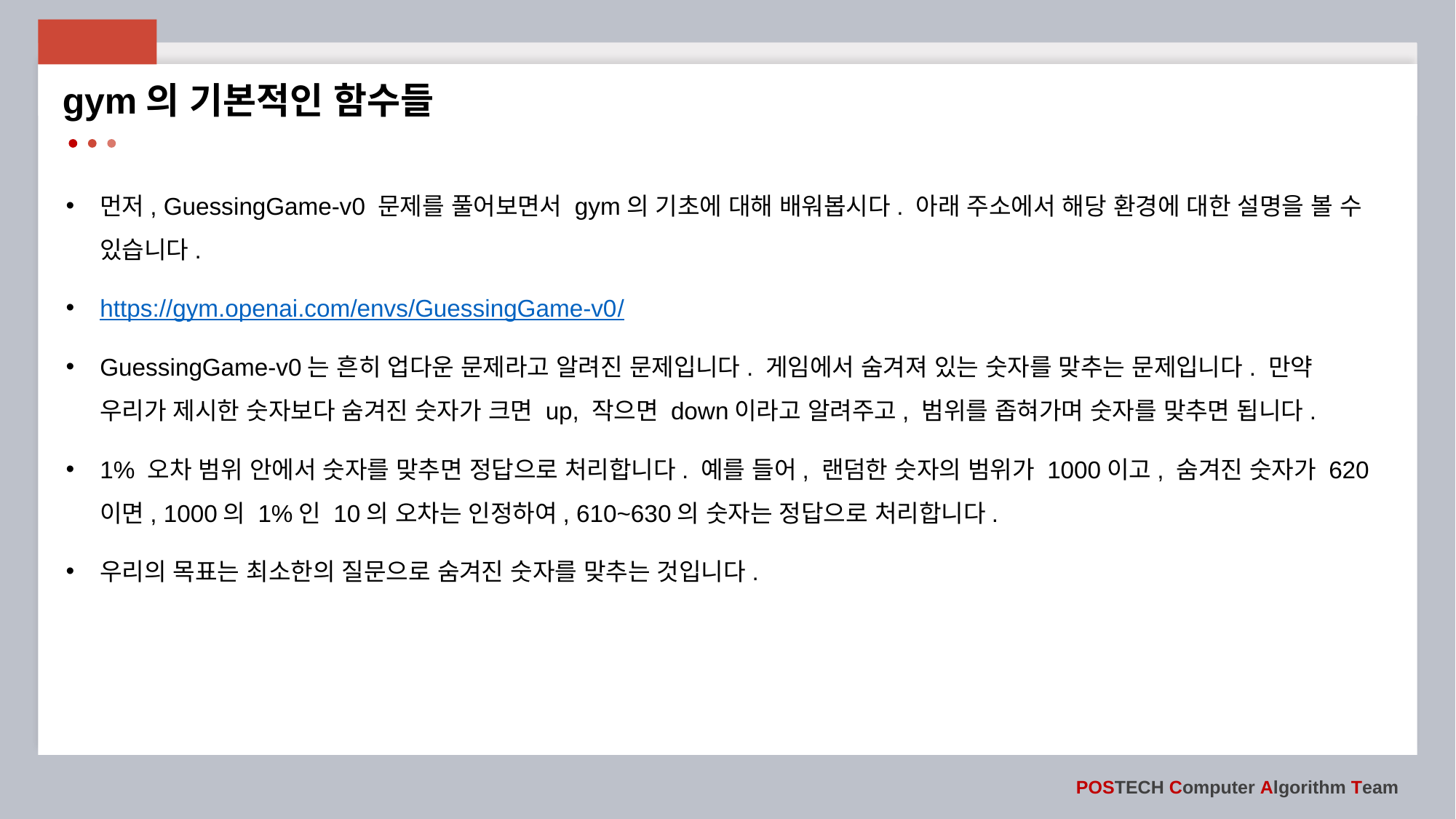

gym의 기본적인 함수들
먼저, GuessingGame-v0 문제를 풀어보면서 gym의 기초에 대해 배워봅시다. 아래 주소에서 해당 환경에 대한 설명을 볼 수 있습니다.
https://gym.openai.com/envs/GuessingGame-v0/
GuessingGame-v0는 흔히 업다운 문제라고 알려진 문제입니다. 게임에서 숨겨져 있는 숫자를 맞추는 문제입니다. 만약 우리가 제시한 숫자보다 숨겨진 숫자가 크면 up, 작으면 down이라고 알려주고, 범위를 좁혀가며 숫자를 맞추면 됩니다.
1% 오차 범위 안에서 숫자를 맞추면 정답으로 처리합니다. 예를 들어, 랜덤한 숫자의 범위가 1000이고, 숨겨진 숫자가 620이면, 1000의 1%인 10의 오차는 인정하여, 610~630의 숫자는 정답으로 처리합니다.
우리의 목표는 최소한의 질문으로 숨겨진 숫자를 맞추는 것입니다.